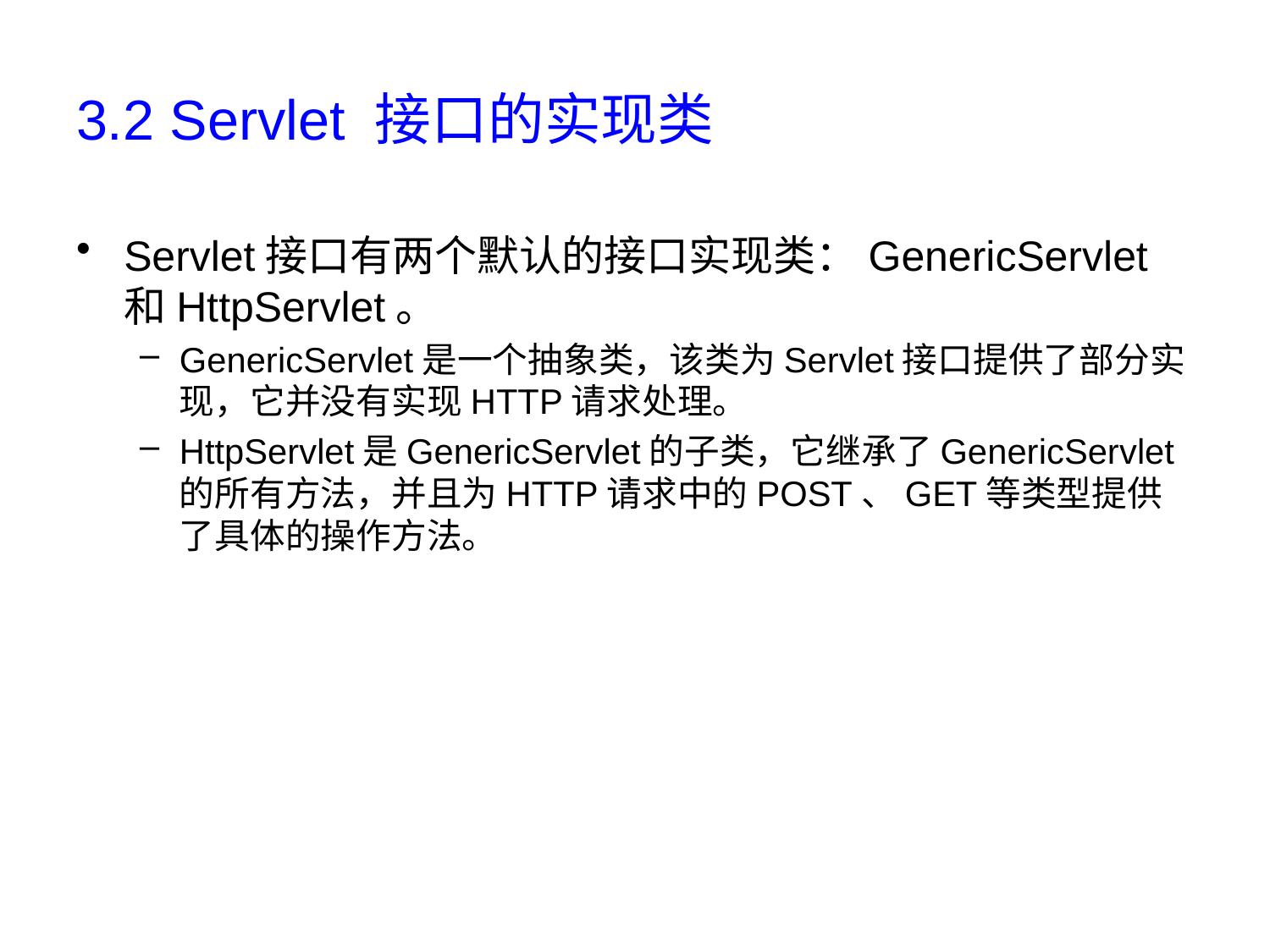

# 3.2 Servlet 接口的实现类
Servlet接口有两个默认的接口实现类：GenericServlet和HttpServlet。
GenericServlet是一个抽象类，该类为Servlet接口提供了部分实现，它并没有实现HTTP请求处理。
HttpServlet是GenericServlet的子类，它继承了GenericServlet的所有方法，并且为HTTP请求中的POST、GET等类型提供了具体的操作方法。